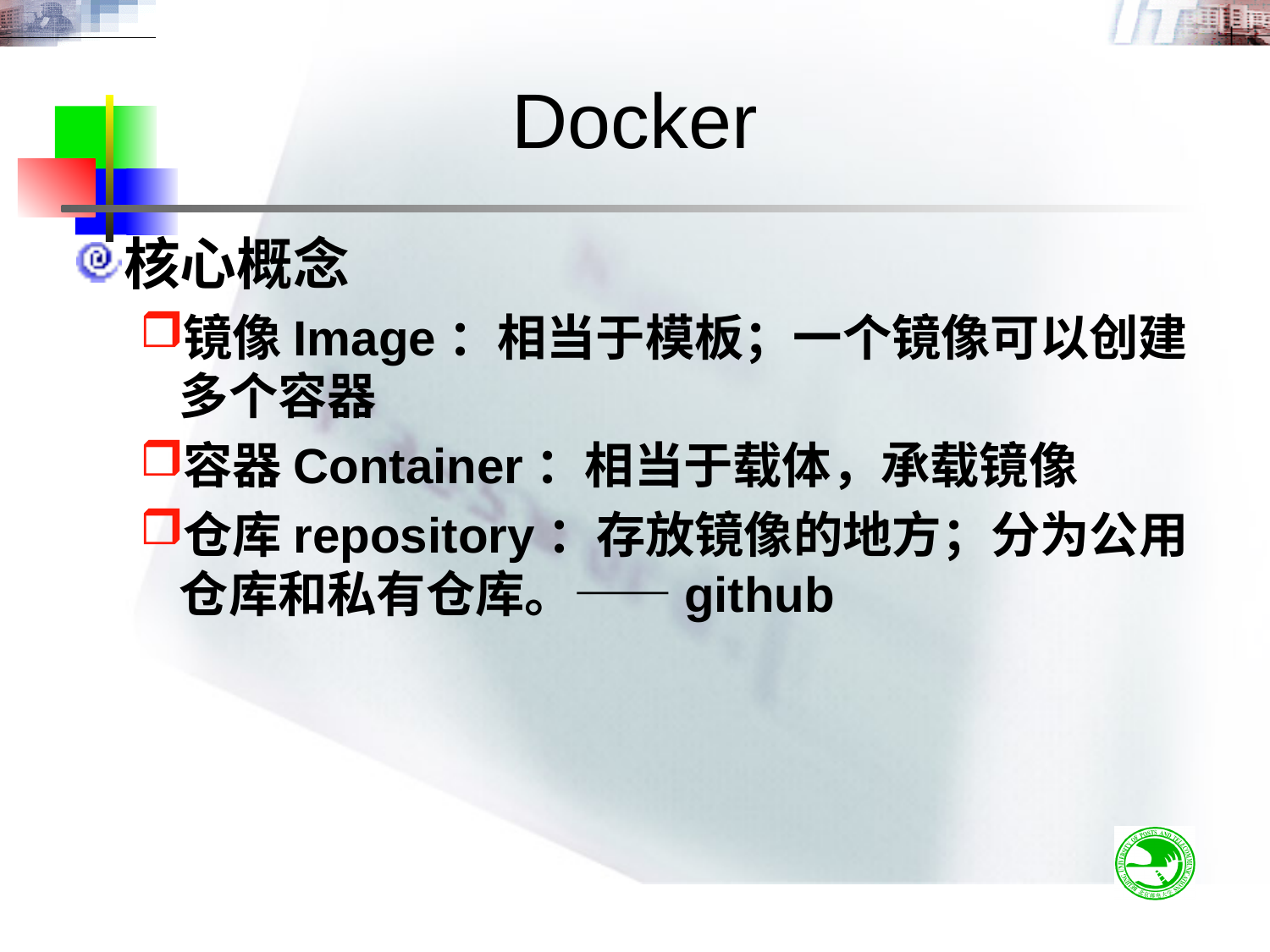

# Docker
核心概念
镜像Image：相当于模板；一个镜像可以创建多个容器
容器Container：相当于载体，承载镜像
仓库repository：存放镜像的地方；分为公用仓库和私有仓库。——github